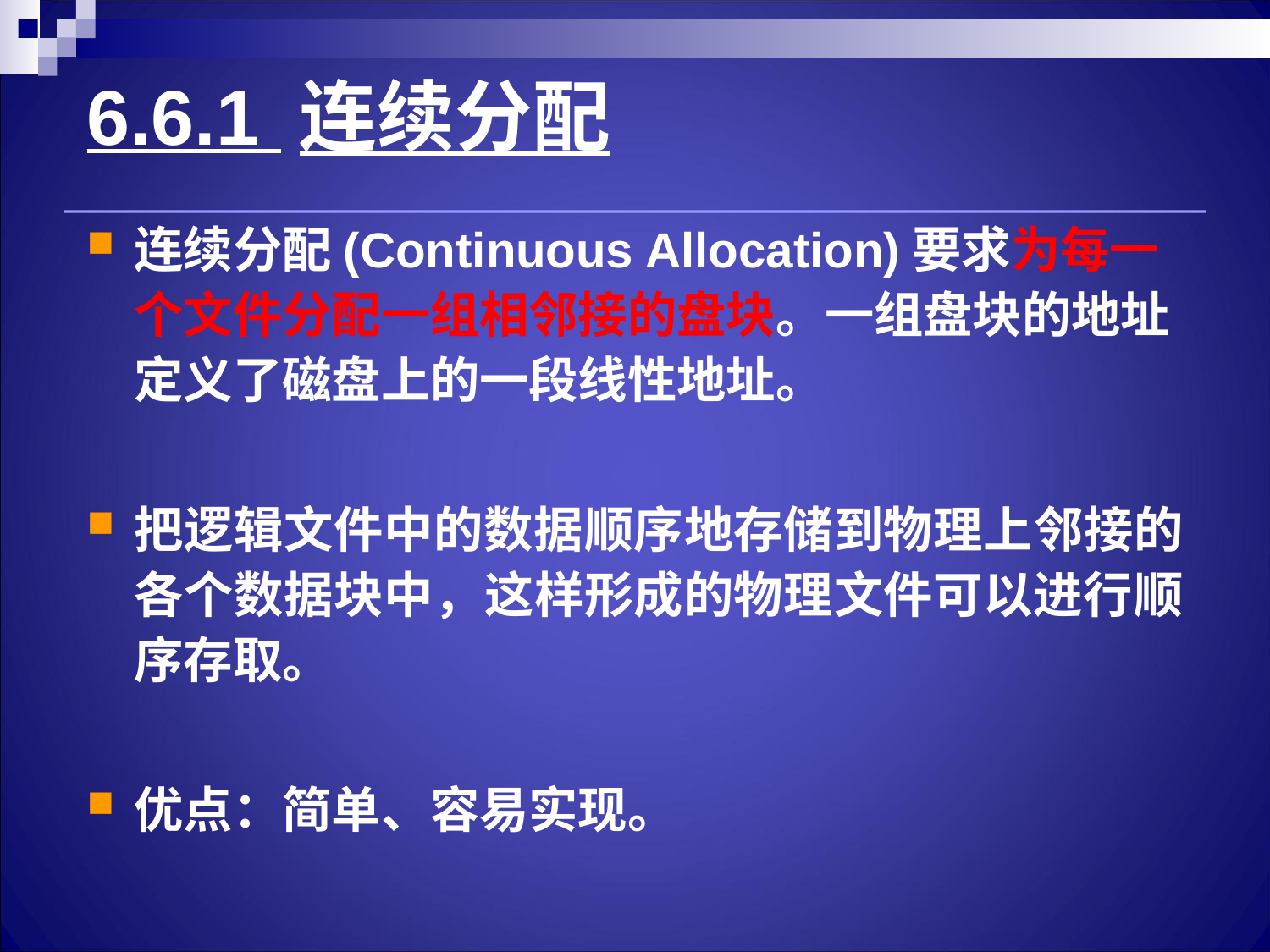

6.6.1 连续分配
连续分配(Continuous Allocation)要求为每一个文件分配一组相邻接的盘块。一组盘块的地址定义了磁盘上的一段线性地址。

把逻辑文件中的数据顺序地存储到物理上邻接的各个数据块中，这样形成的物理文件可以进行顺序存取。

优点：简单、容易实现。